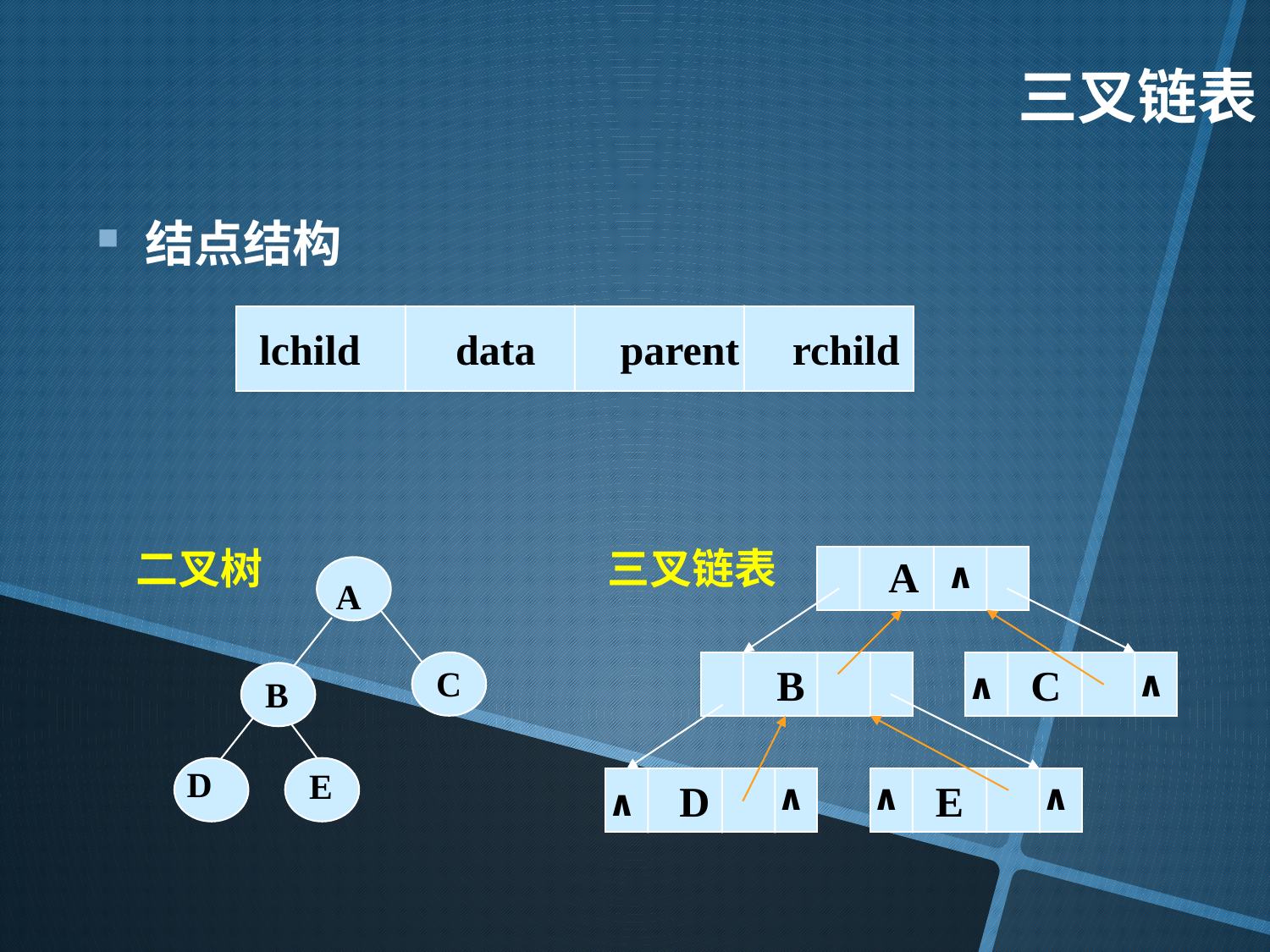

三叉链表
结点结构

   lchild         data        parent     rchild
   二叉树

D
C
E

A
B
三叉链表
A

∧

B

C
∧
∧

D
∧
∧

E
∧
∧